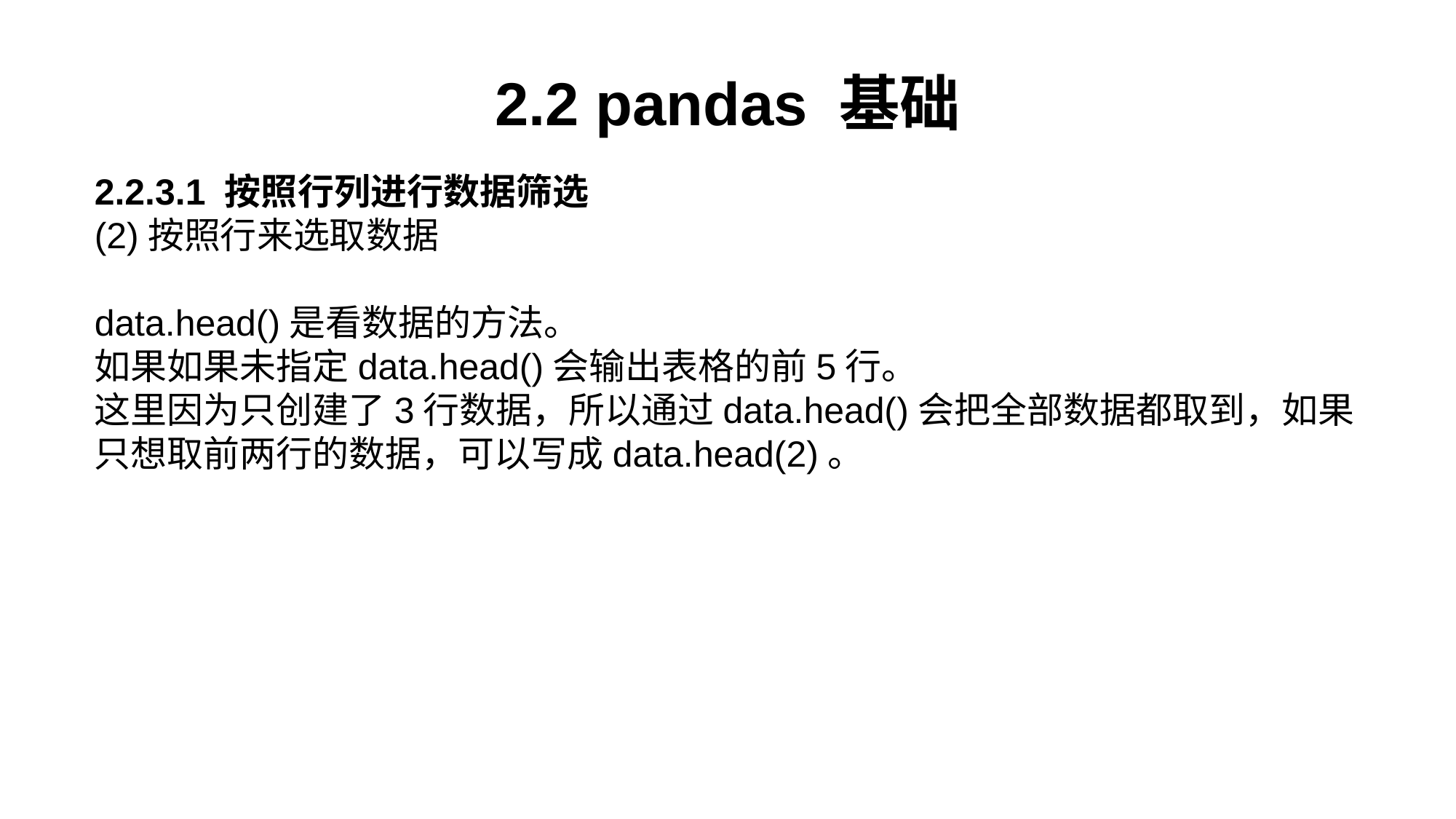

2.2 pandas 基础
2.2.3.1 按照行列进行数据筛选
(2)按照行来选取数据

data.head()是看数据的方法。
如果如果未指定data.head()会输出表格的前5行。
这里因为只创建了3行数据，所以通过data.head()会把全部数据都取到，如果只想取前两行的数据，可以写成data.head(2)。